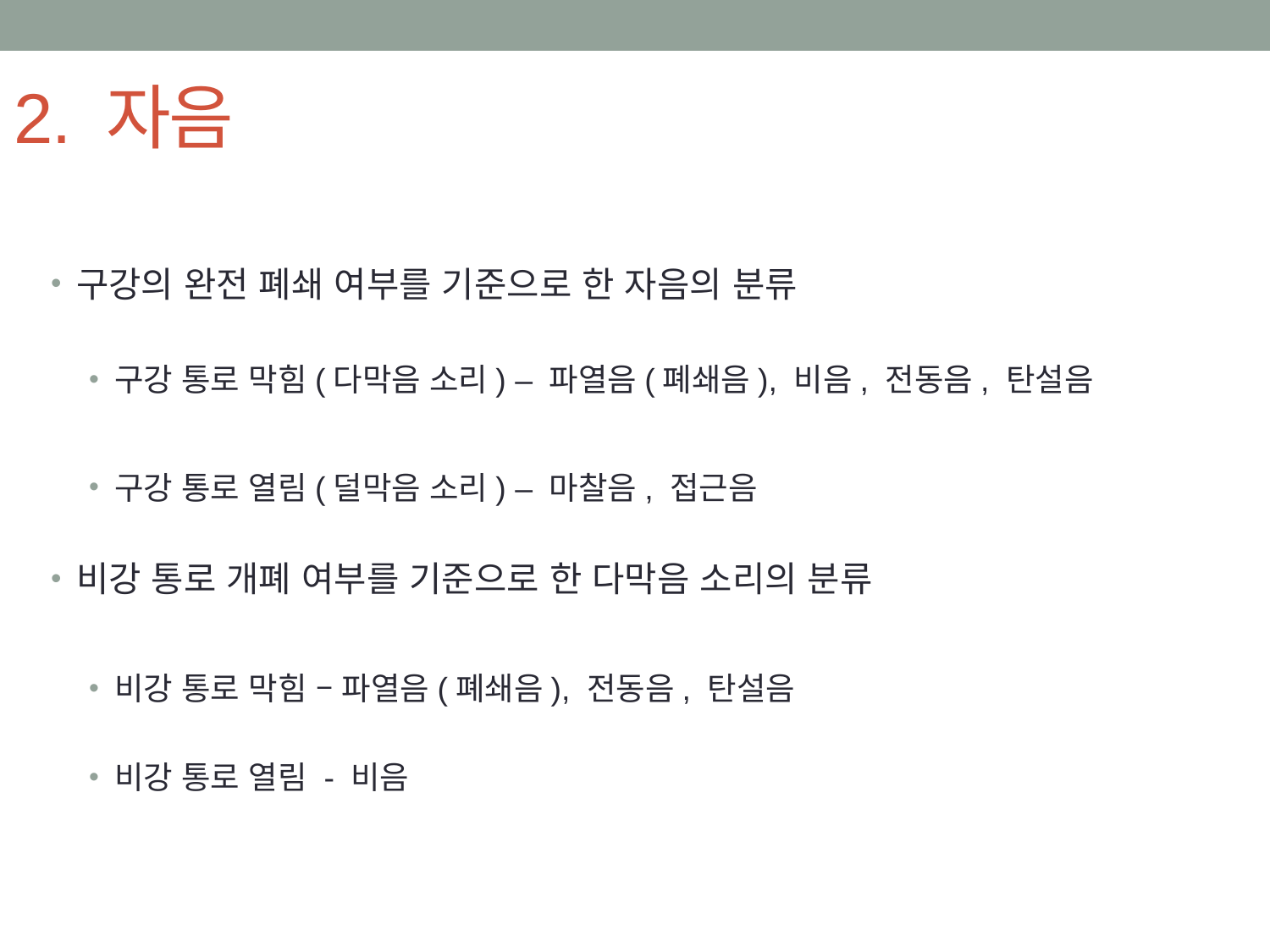

# 2. 자음

구강의 완전 폐쇄 여부를 기준으로 한 자음의 분류

구강 통로 막힘(다막음 소리) – 파열음(폐쇄음), 비음, 전동음, 탄설음

구강 통로 열림(덜막음 소리) – 마찰음, 접근음

비강 통로 개폐 여부를 기준으로 한 다막음 소리의 분류

비강 통로 막힘 – 파열음(폐쇄음), 전동음, 탄설음

비강 통로 열림 - 비음